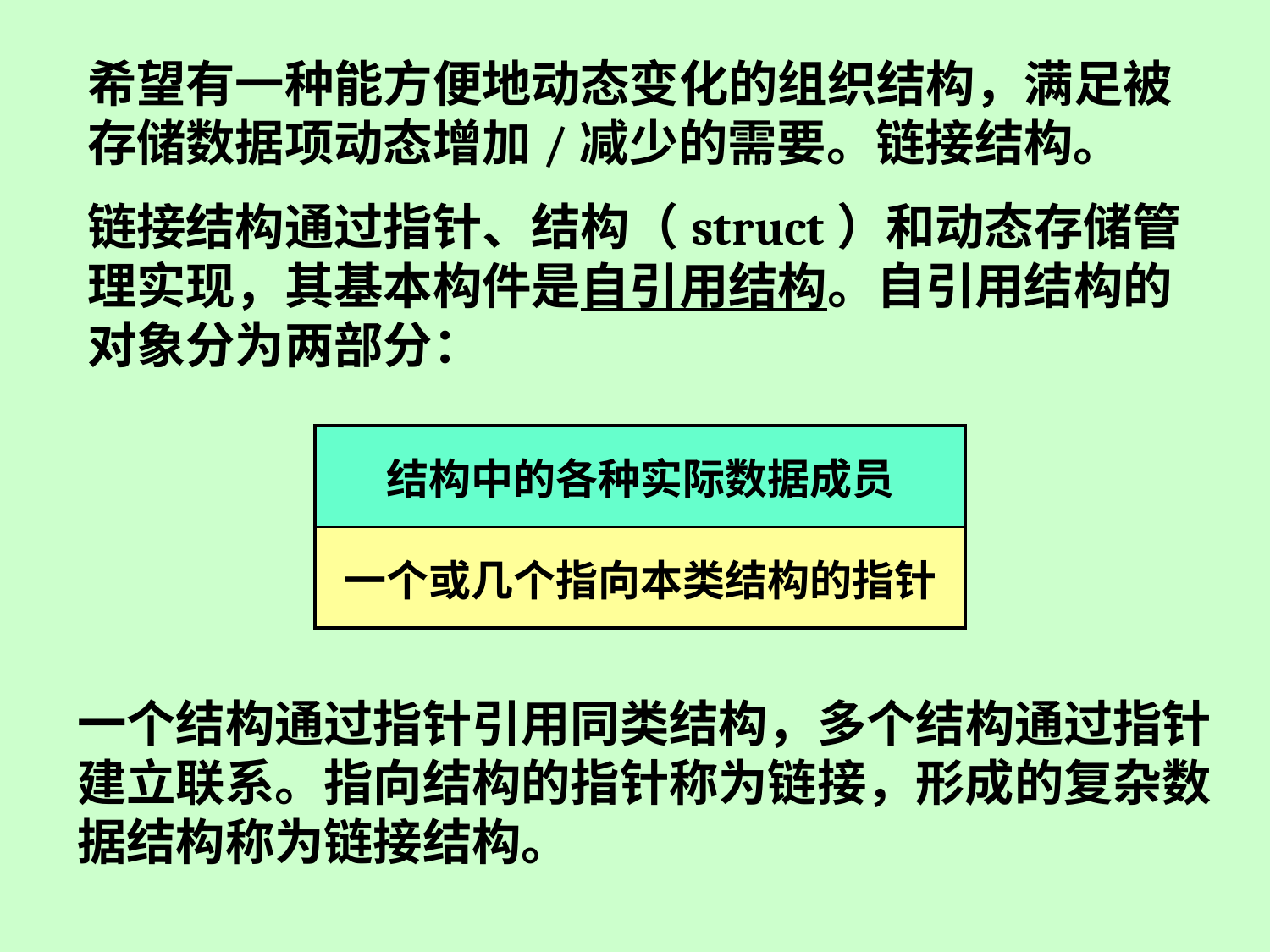

希望有一种能方便地动态变化的组织结构，满足被存储数据项动态增加/减少的需要。链接结构。
链接结构通过指针、结构（struct）和动态存储管理实现，其基本构件是自引用结构。自引用结构的对象分为两部分：
| 结构中的各种实际数据成员 |
| --- |
| 一个或几个指向本类结构的指针 |
一个结构通过指针引用同类结构，多个结构通过指针建立联系。指向结构的指针称为链接，形成的复杂数据结构称为链接结构。
73